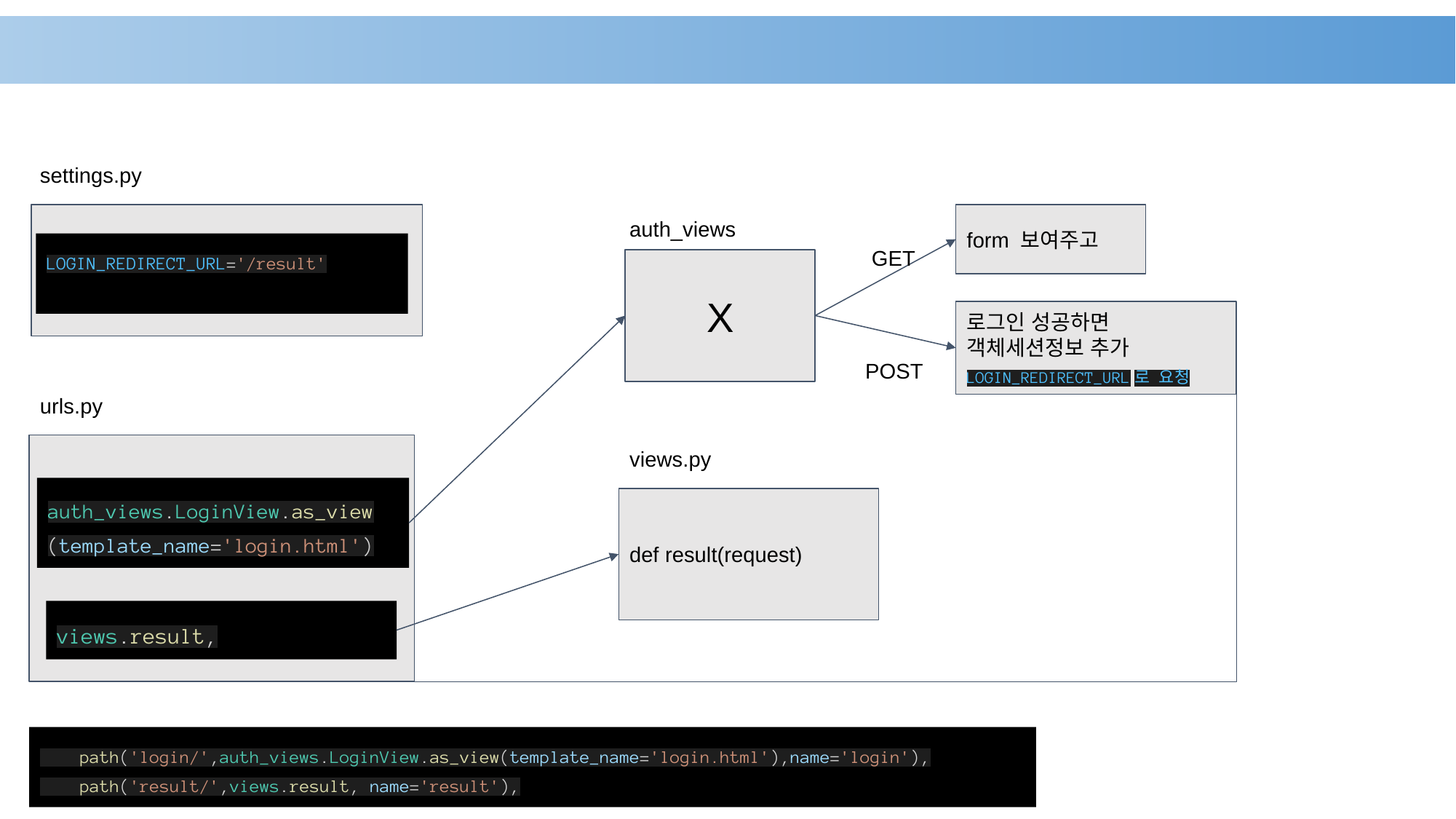

settings.py

auth_views
form 보여주고
LOGIN_REDIRECT_URL='/result'

GET
X
로그인 성공하면
객체세션정보 추가
LOGIN_REDIRECT_URL로 요청
POST
urls.py

views.py
auth_views.LoginView.as_view
(template_name='login.html')
def result(request)
views.result,
    path('login/',auth_views.LoginView.as_view(template_name='login.html'),name='login'),
    path('result/',views.result, name='result'),